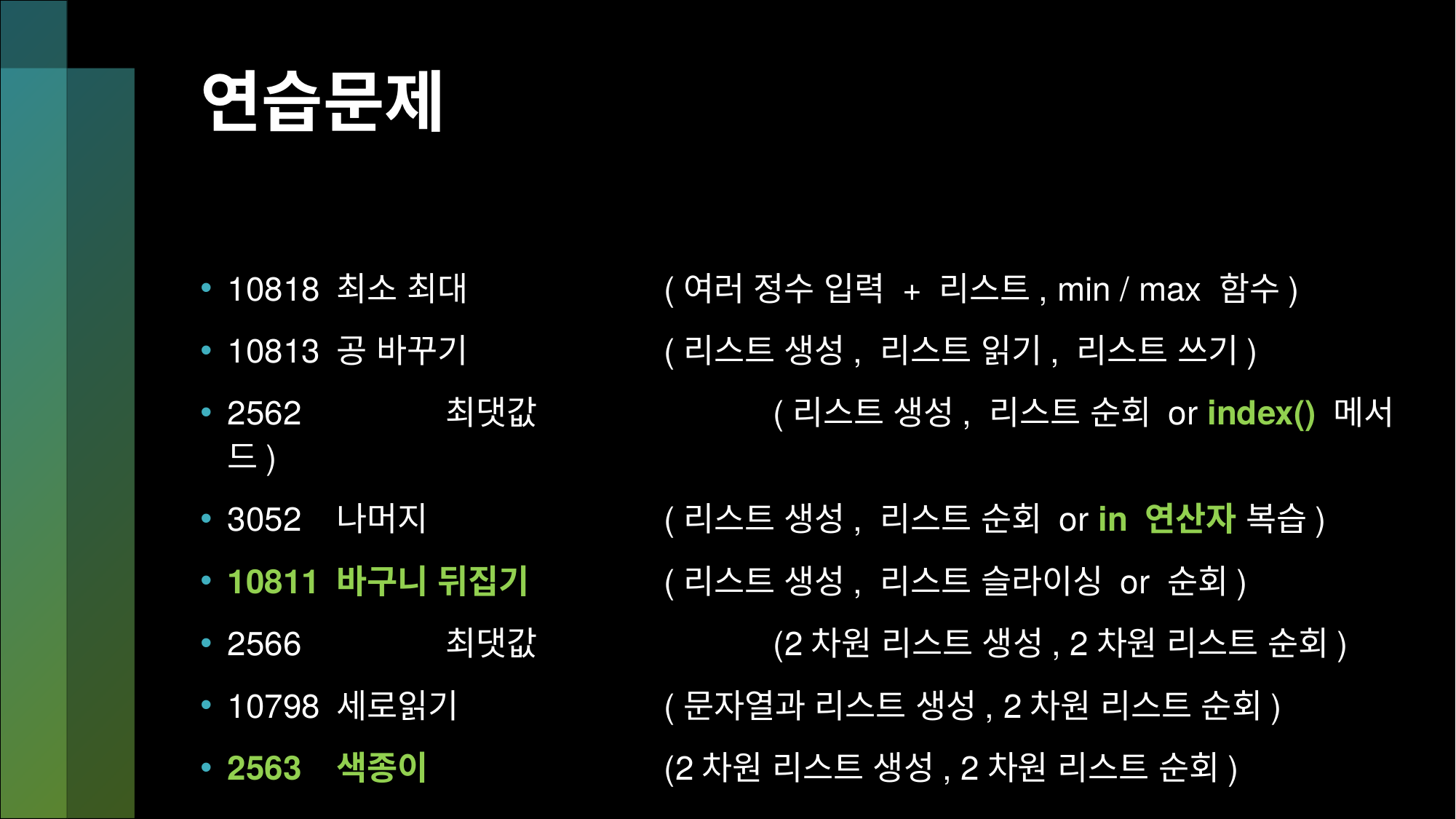

# 연습문제
10818	최소 최대		(여러 정수 입력 + 리스트, min / max 함수)
10813	공 바꾸기		(리스트 생성, 리스트 읽기, 리스트 쓰기)
2562		최댓값			(리스트 생성, 리스트 순회 or index() 메서드)
3052	나머지			(리스트 생성, 리스트 순회 or in 연산자 복습)
10811	바구니 뒤집기 		(리스트 생성, 리스트 슬라이싱 or 순회)
2566		최댓값			(2차원 리스트 생성, 2차원 리스트 순회)
10798	세로읽기		(문자열과 리스트 생성, 2차원 리스트 순회)
2563	색종이			(2차원 리스트 생성, 2차원 리스트 순회)